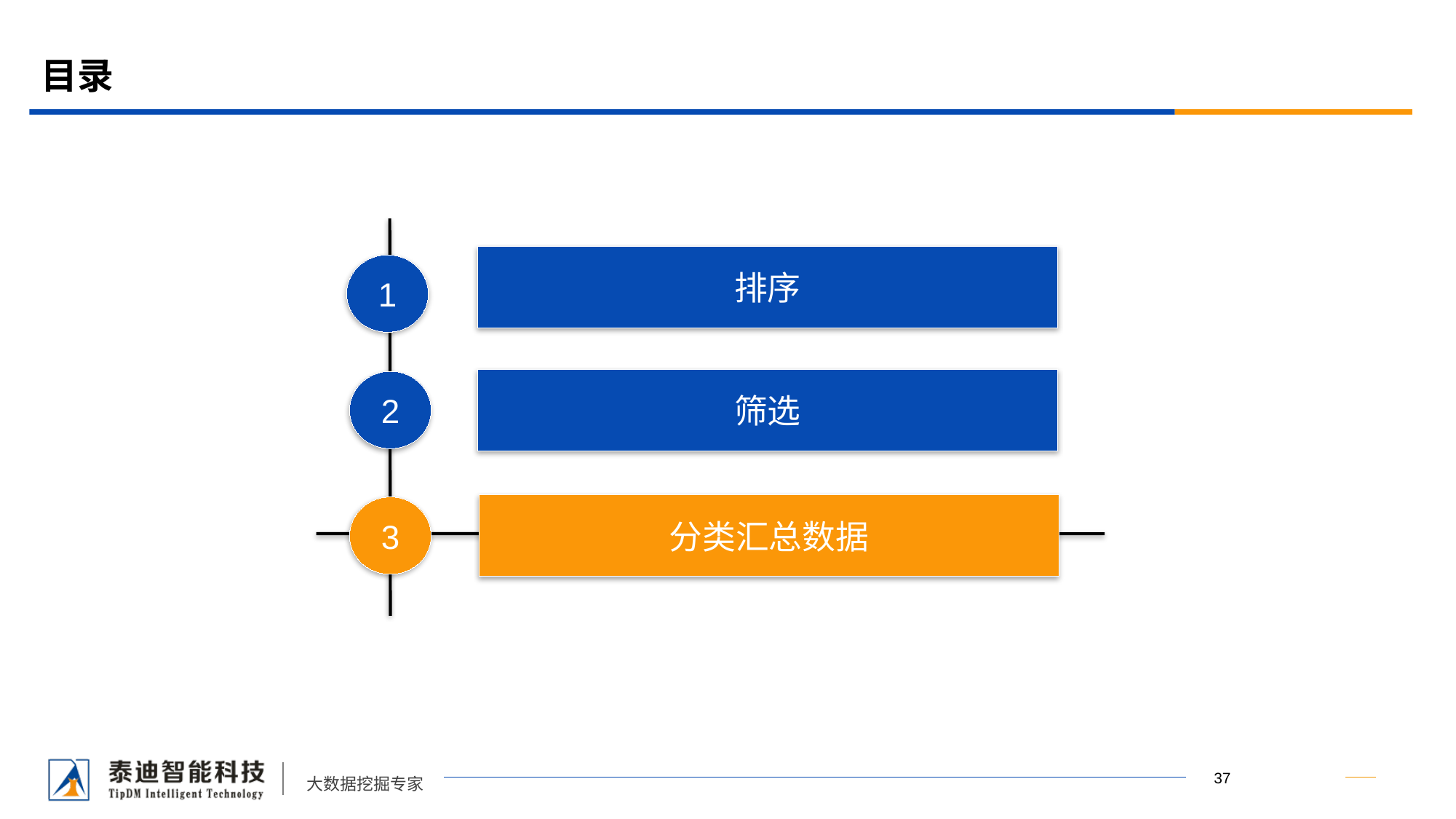

# 目录
排序
1
筛选
2
分类汇总数据
3